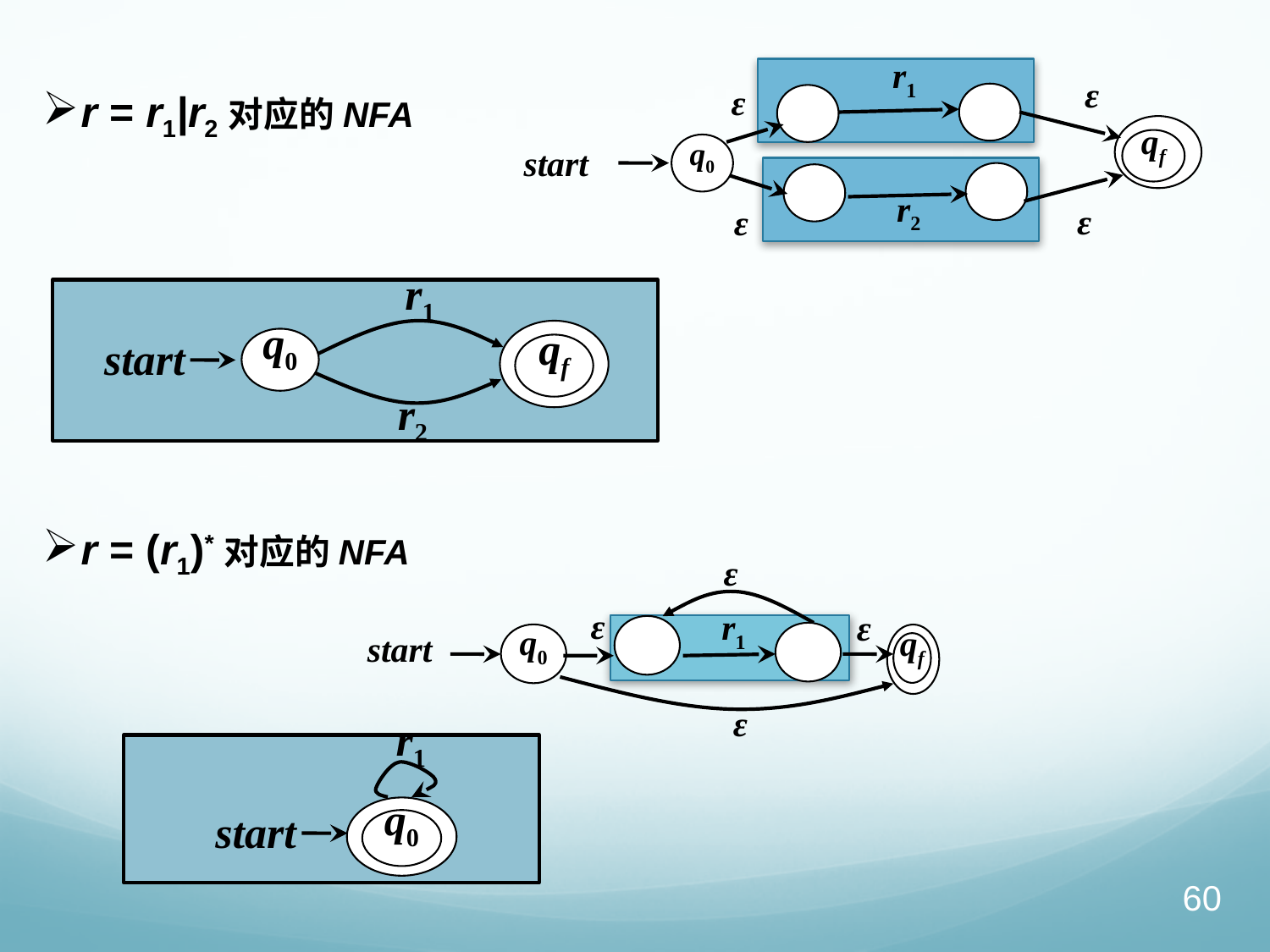

r1

qf
start
q0

r2

ε
ε
r = r1|r2对应的NFA

r = (r1)*对应的NFA

ε
ε
r1

q0
start
qf

r2
ε

ε
ε
r1
start

q0

qf

ε
r1

start
q0

60